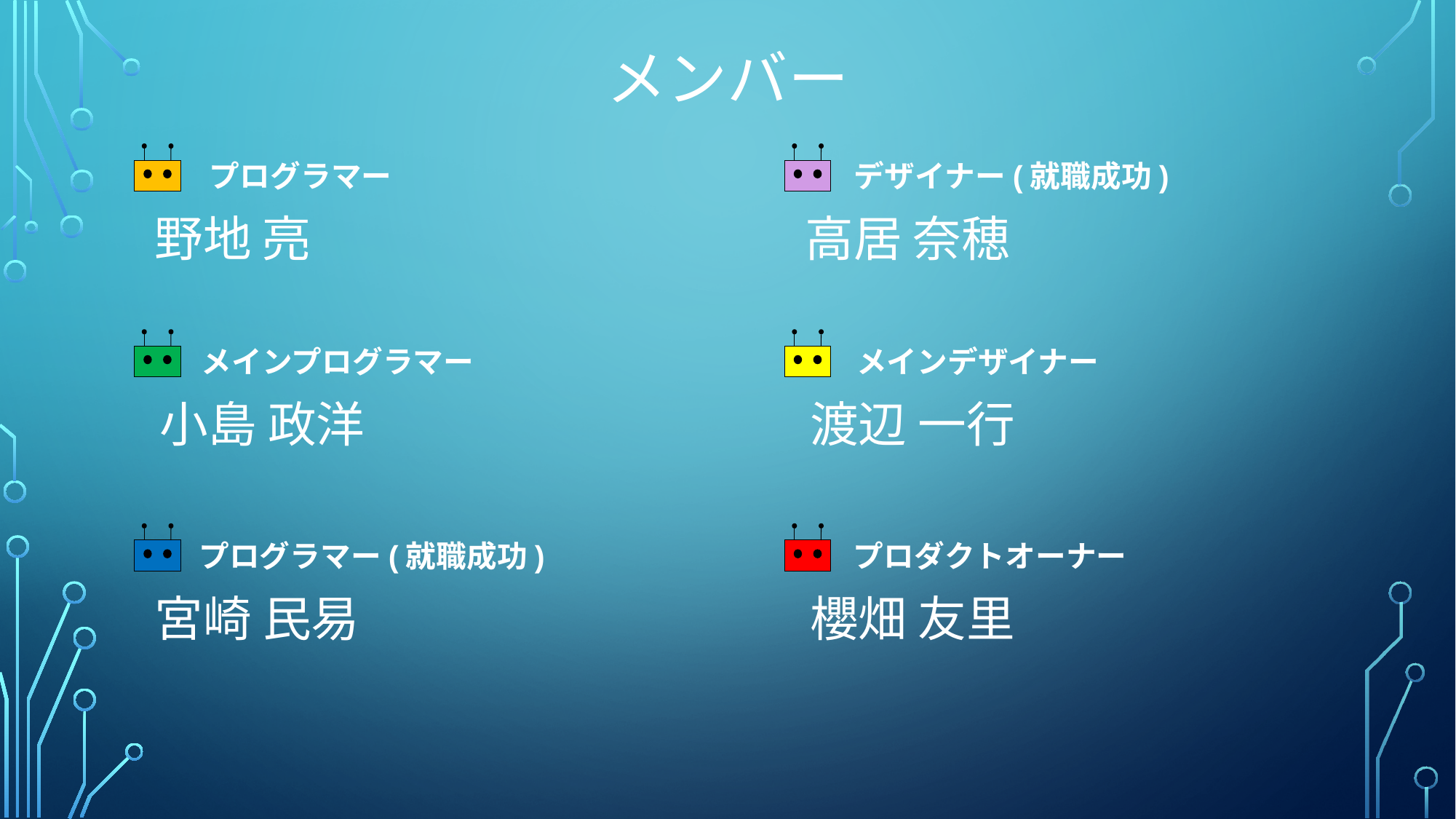

メンバー

プログラマー
野地 亮

デザイナー(就職成功)
高居 奈穂

メインプログラマー
小島 政洋

メインデザイナー
渡辺 一行

プログラマー(就職成功)
宮崎 民易

プロダクトオーナー
櫻畑 友里